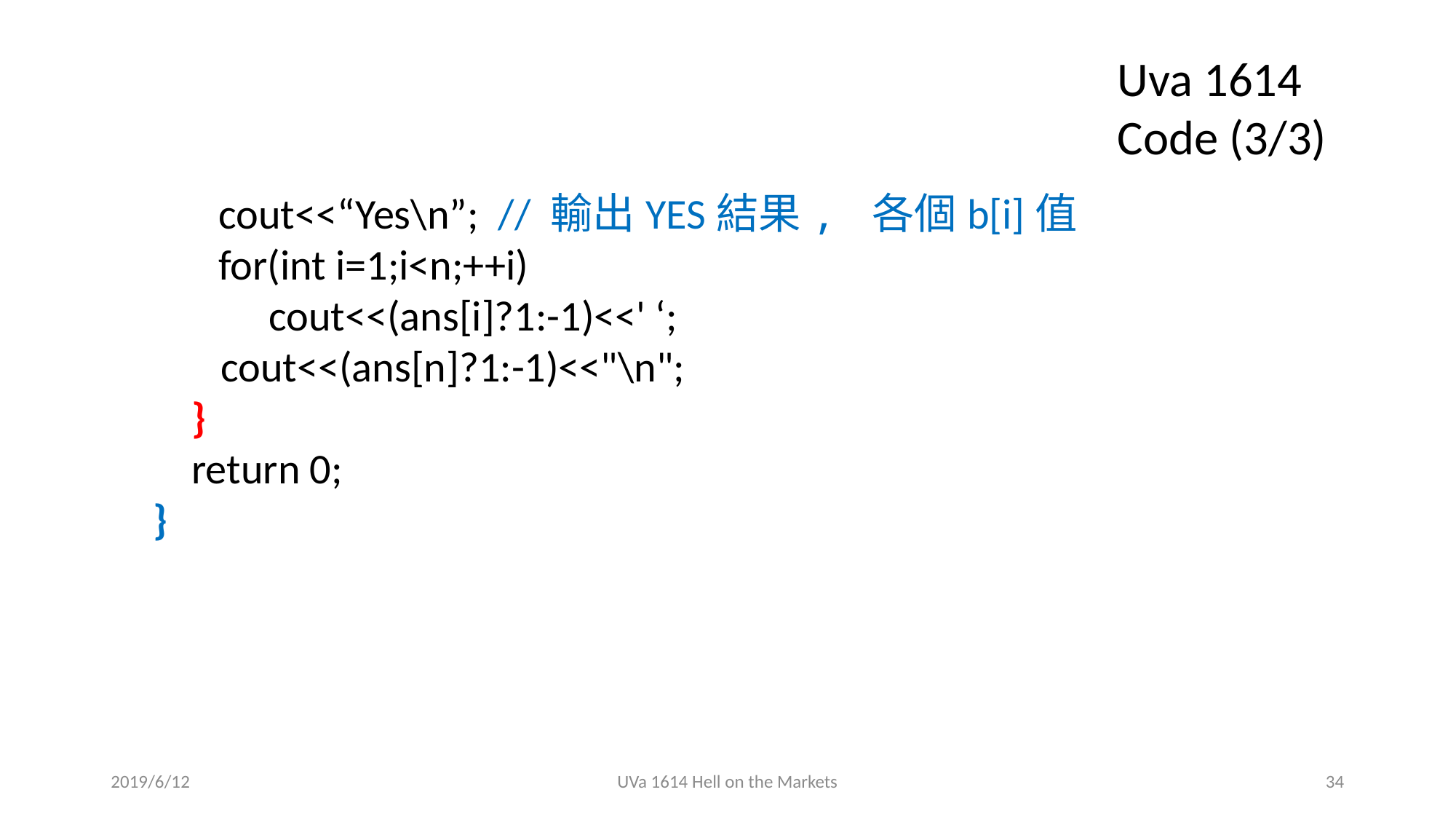

Uva 1614 Code (3/3)
        cout<<“Yes\n”;  // 輸出YES結果, 各個b[i]值
        for(int i=1;i<n;++i)
            cout<<(ans[i]?1:-1)<<' ‘;
       cout<<(ans[n]?1:-1)<<"\n";
    }
    return 0;
}
2019/6/12
UVa 1614 Hell on the Markets
34